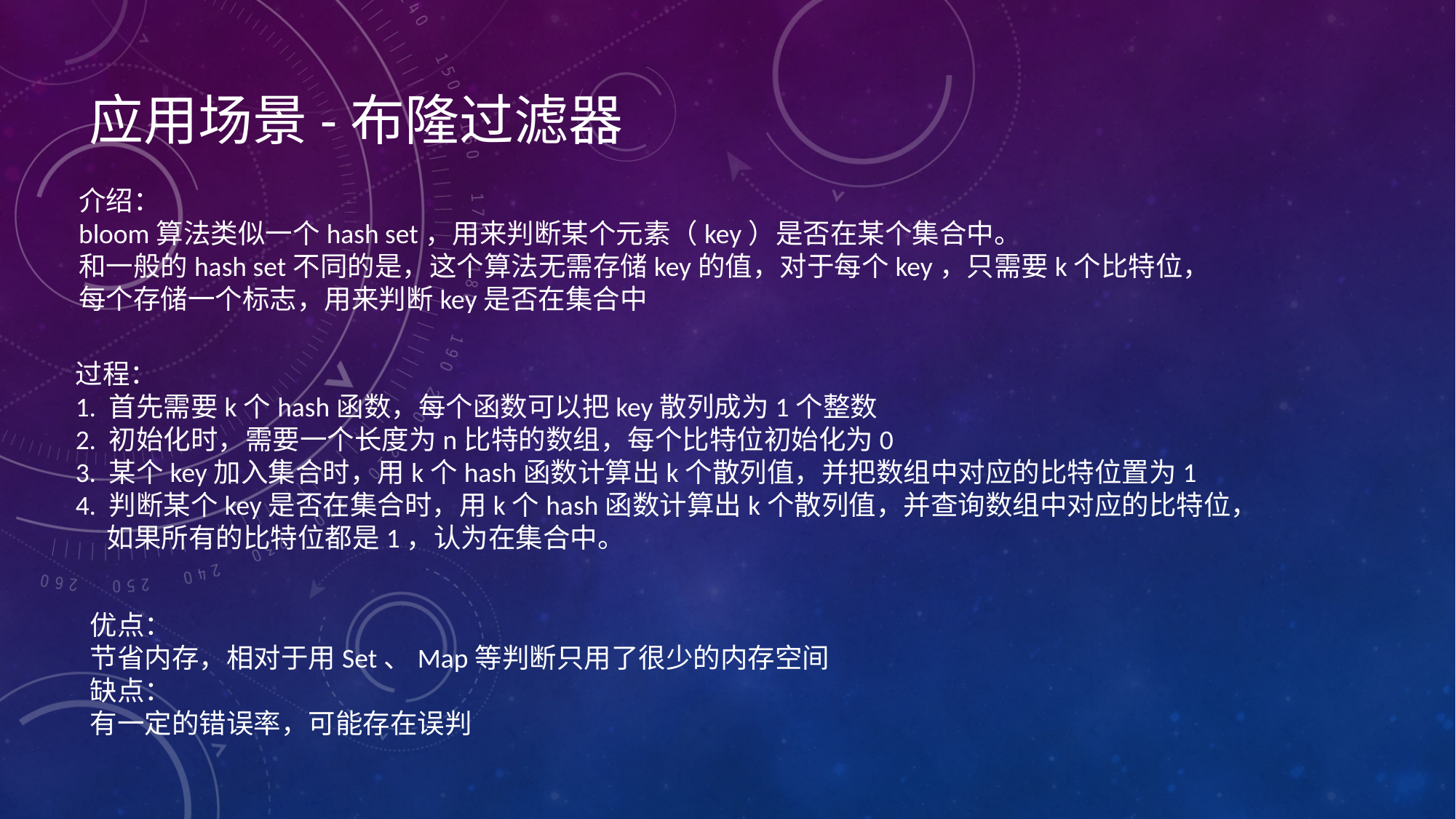

应用场景-布隆过滤器
介绍：
bloom算法类似一个hash set，用来判断某个元素（key）是否在某个集合中。
和一般的hash set不同的是，这个算法无需存储key的值，对于每个key，只需要k个比特位，
每个存储一个标志，用来判断key是否在集合中
过程：
1. 首先需要k个hash函数，每个函数可以把key散列成为1个整数
2. 初始化时，需要一个长度为n比特的数组，每个比特位初始化为0
3. 某个key加入集合时，用k个hash函数计算出k个散列值，并把数组中对应的比特位置为1
4. 判断某个key是否在集合时，用k个hash函数计算出k个散列值，并查询数组中对应的比特位，
    如果所有的比特位都是1，认为在集合中。
优点：
节省内存，相对于用Set、Map等判断只用了很少的内存空间
缺点：
有一定的错误率，可能存在误判